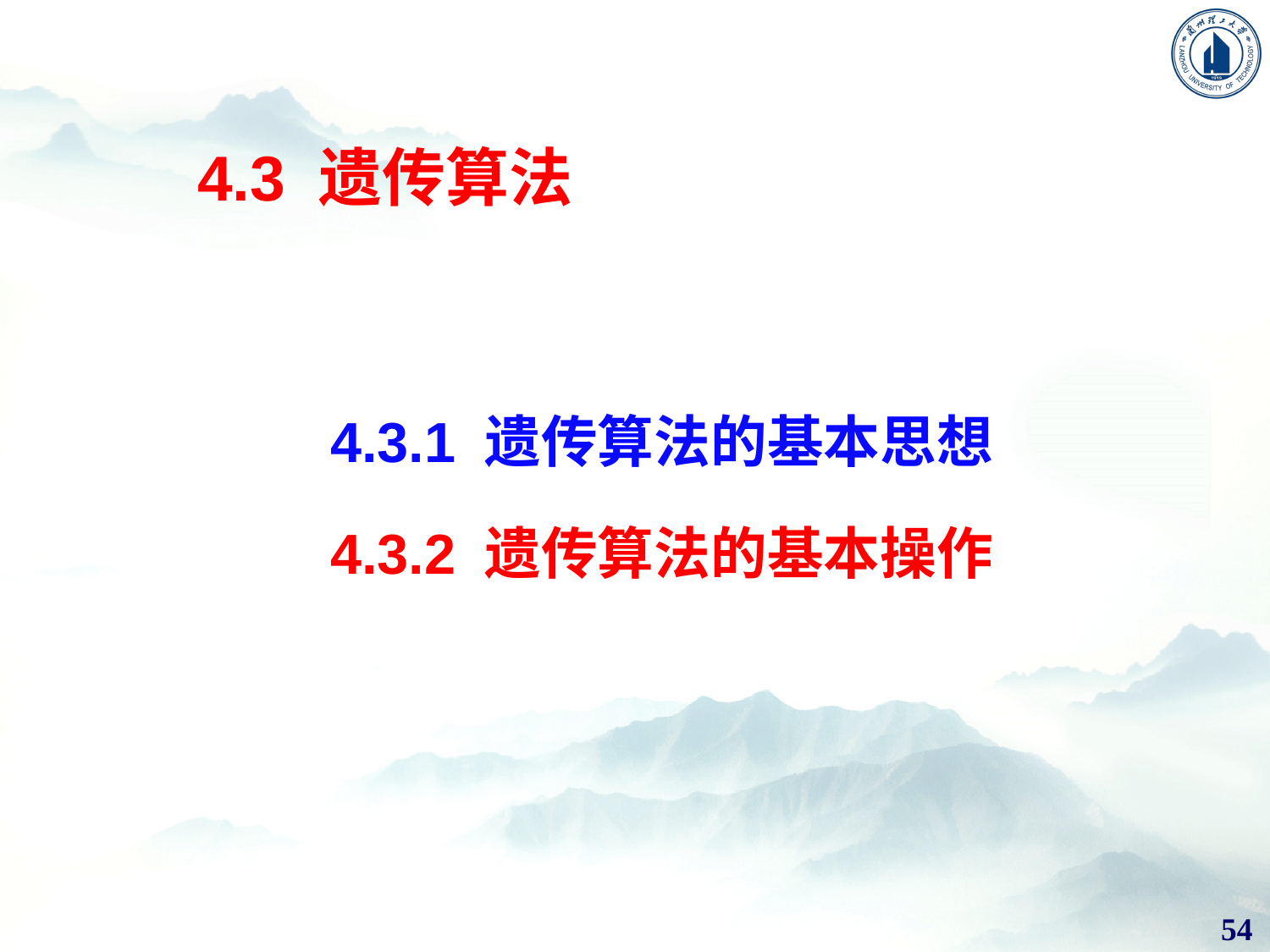

# 4.3 遗传算法
4.3.1 遗传算法的基本思想
4.3.2 遗传算法的基本操作

54